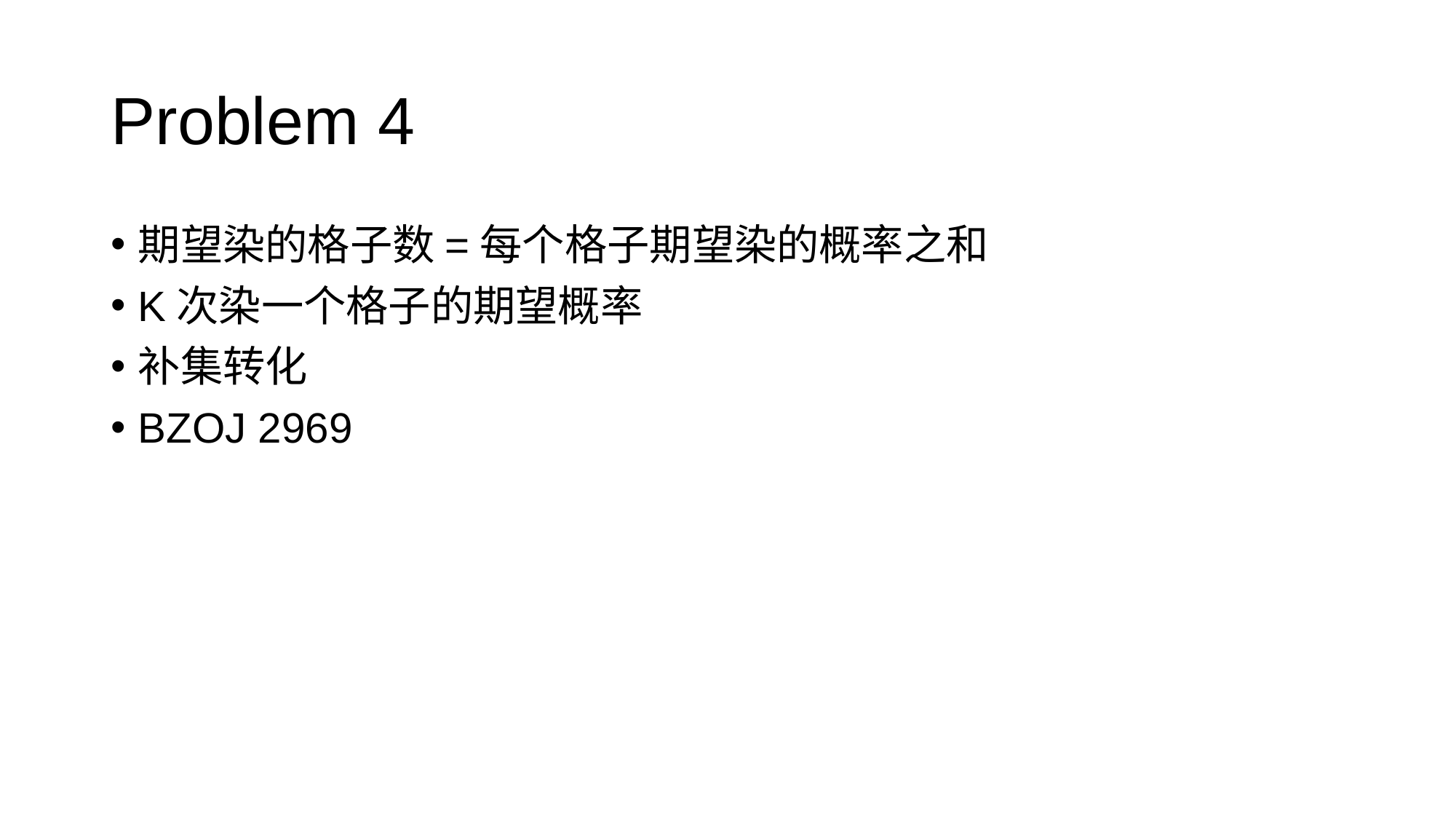

# Problem 4
期望染的格子数=每个格子期望染的概率之和
K次染一个格子的期望概率
补集转化
BZOJ 2969